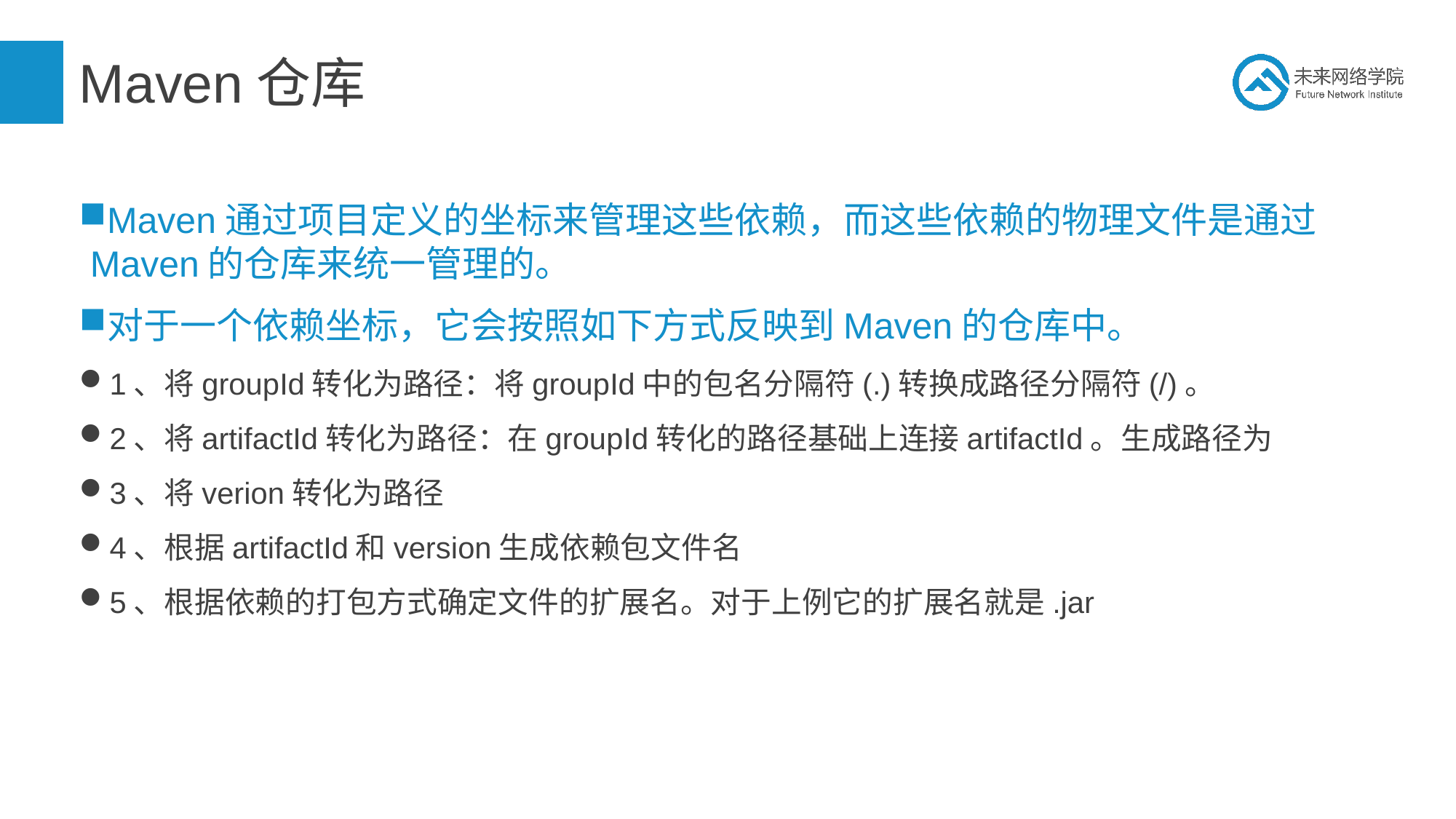

# Maven仓库
Maven通过项目定义的坐标来管理这些依赖，而这些依赖的物理文件是通过Maven的仓库来统一管理的。
对于一个依赖坐标，它会按照如下方式反映到Maven的仓库中。
1、将groupId转化为路径：将groupId中的包名分隔符(.)转换成路径分隔符(/)。
2、将artifactId转化为路径：在groupId转化的路径基础上连接artifactId。生成路径为
3、将verion转化为路径
4、根据artifactId和version生成依赖包文件名
5、根据依赖的打包方式确定文件的扩展名。对于上例它的扩展名就是.jar